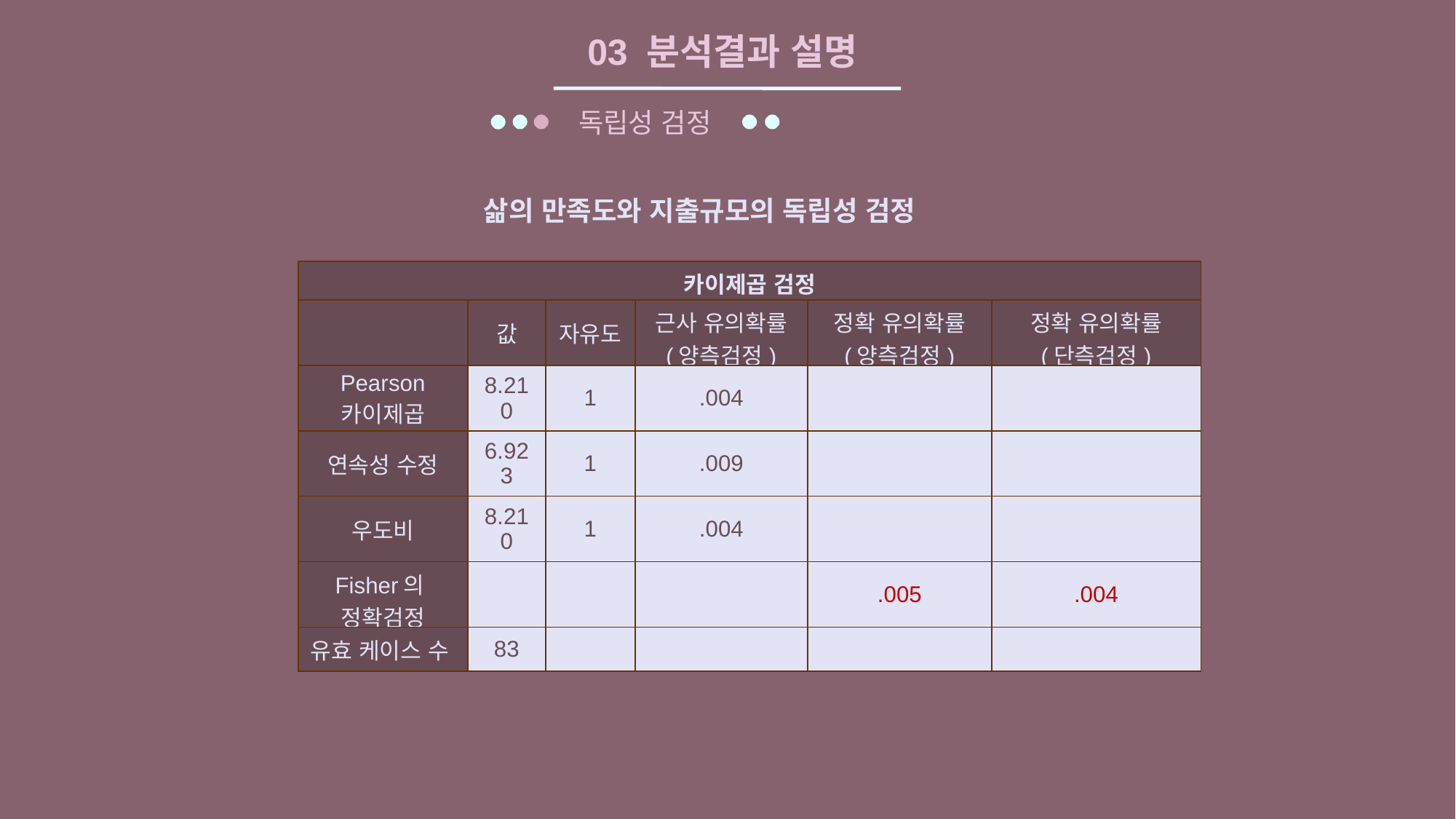

03 분석결과 설명
독립성 검정

삶의 만족도와 지출규모의 독립성 검정
| 카이제곱 검정 |  |  |  |  |  |
| --- | --- | --- | --- | --- | --- |
|  | 값 | 자유도 | 근사 유의확률 (양측검정) | 정확 유의확률 (양측검정) | 정확 유의확률 (단측검정) |
| Pearson 카이제곱 | 8.210 | 1 | .004 |  |  |
| 연속성 수정 | 6.923 | 1 | .009 |  |  |
| 우도비 | 8.210 | 1 | .004 |  |  |
| Fisher의 정확검정 |  |  |  | .005 | .004 |
| 유효 케이스 수 | 83 |  |  |  |  |